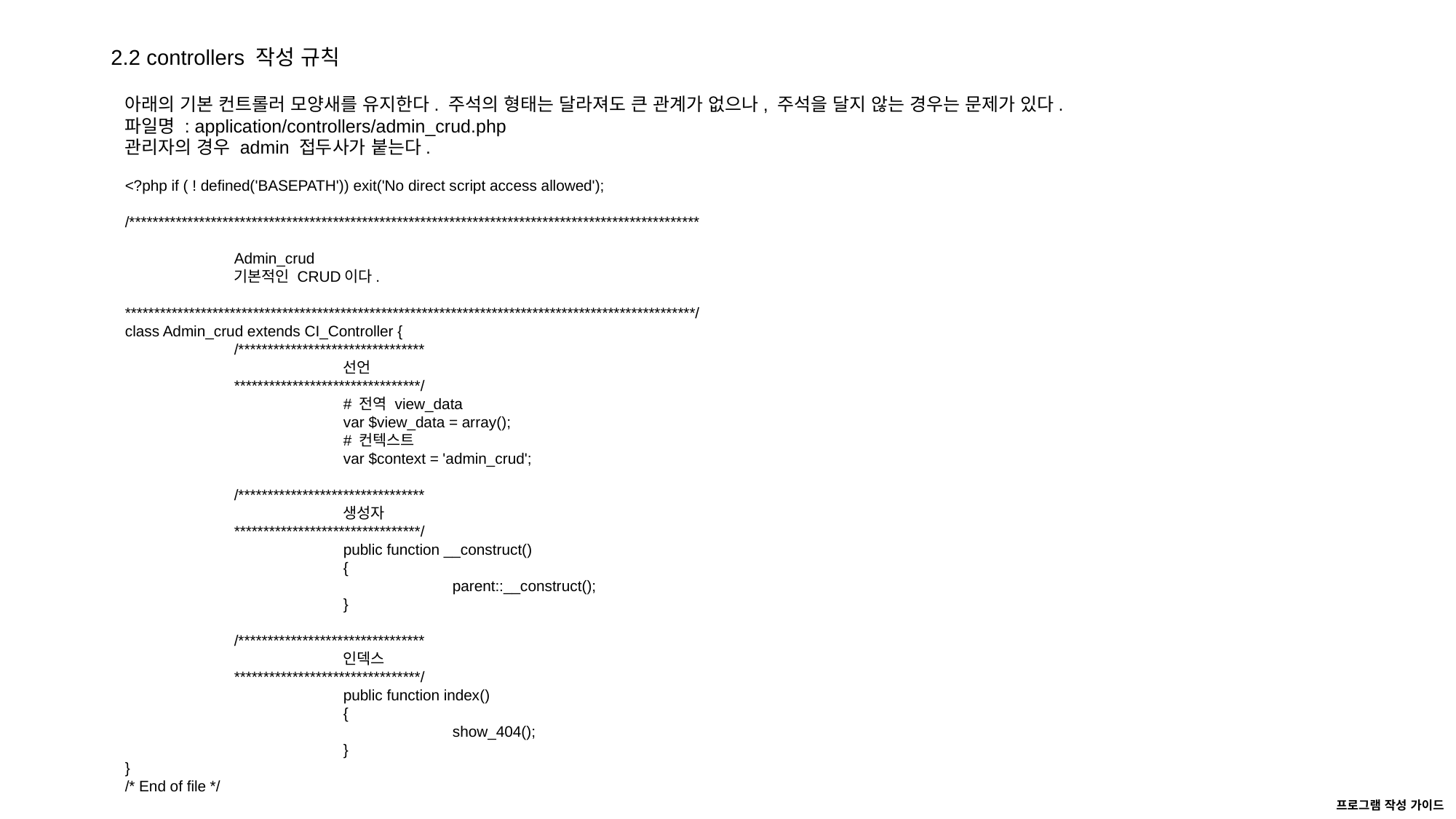

# 2.2 controllers 작성 규칙
아래의 기본 컨트롤러 모양새를 유지한다. 주석의 형태는 달라져도 큰 관계가 없으나, 주석을 달지 않는 경우는 문제가 있다.
파일명 : application/controllers/admin_crud.php
관리자의 경우 admin 접두사가 붙는다.

<?php if ( ! defined('BASEPATH')) exit('No direct script access allowed');

/**************************************************************************************************

	Admin_crud
	기본적인 CRUD이다.

**************************************************************************************************/
class Admin_crud extends CI_Controller {
	/********************************
		선언
	********************************/
		# 전역 view_data
		var $view_data = array();
		# 컨텍스트
		var $context = 'admin_crud';

	/********************************
		생성자
	********************************/
		public function __construct()
		{
			parent::__construct();
		}

	/********************************
		인덱스
	********************************/
		public function index()
		{
			show_404();
		}
}
/* End of file */